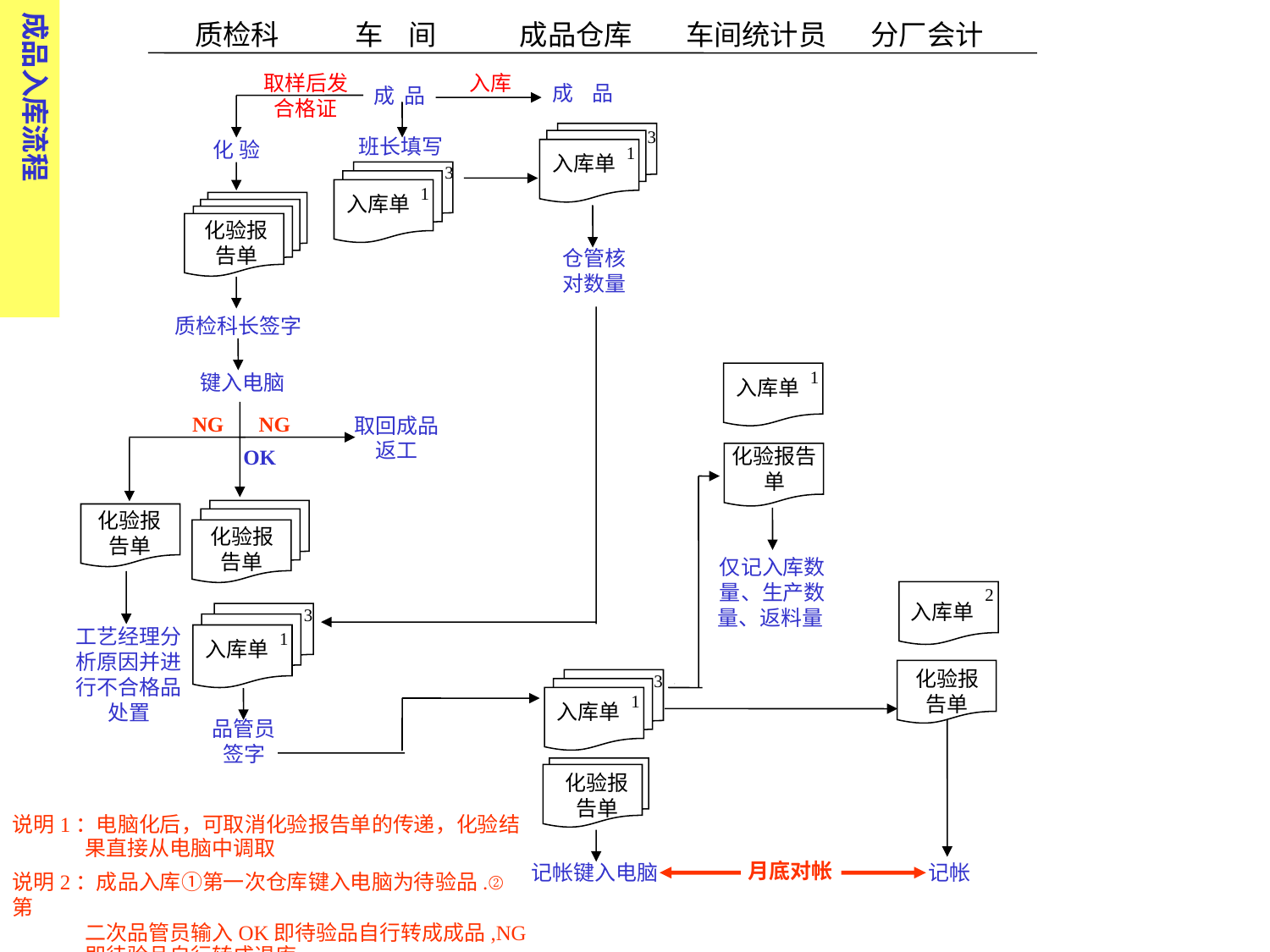

成品入库流程
      质检科            车    间             成品仓库  　  车间统计员       分厂会计

取样后发合格证
入库
成    品
成  品

3

班长填写
化 验

1

入库单
3

1

入库单

化验报告单

仓管核对数量

质检科长签字

1
键入电脑

入库单

NG
NG
取回成品返工
化验报告单

OK

化验报告单

化验报告单

仅记入库数量、生产数量、返料量

2

入库单
3

工艺经理分析原因并进行不合格品处置

1

入库单
化验报告单

3

1

入库单

品管员签字

化验报告单

说明1：电脑化后，可取消化验报告单的传递，化验结
　　　  果直接从电脑中调取

月底对帐
记帐键入电脑
记帐
说明2：成品入库①第一次仓库键入电脑为待验品.②第
　　　  二次品管员输入OK即待验品自行转成成品,NG
　　　  即待验品自行转成退库
112